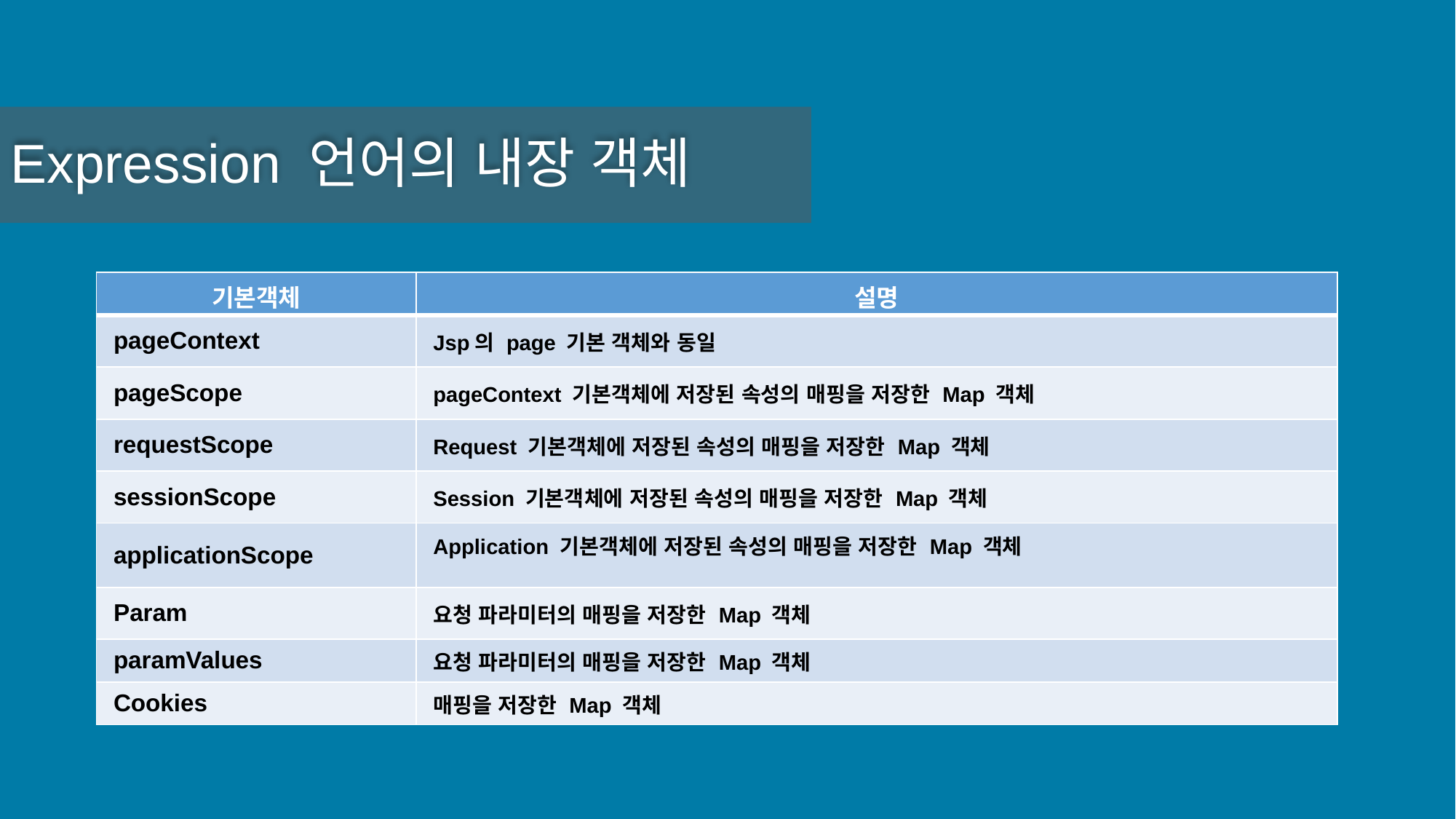

Expression 언어의 내장 객체
| 기본객체 | 설명 |
| --- | --- |
| pageContext | Jsp의 page 기본 객체와 동일 |
| pageScope | pageContext 기본객체에 저장된 속성의 매핑을 저장한 Map 객체 |
| requestScope | Request 기본객체에 저장된 속성의 매핑을 저장한 Map 객체 |
| sessionScope | Session 기본객체에 저장된 속성의 매핑을 저장한 Map 객체 |
| applicationScope | Application 기본객체에 저장된 속성의 매핑을 저장한 Map 객체 |
| Param | 요청 파라미터의 매핑을 저장한 Map 객체 |
| paramValues | 요청 파라미터의 매핑을 저장한 Map 객체 |
| Cookies | 매핑을 저장한 Map 객체 |